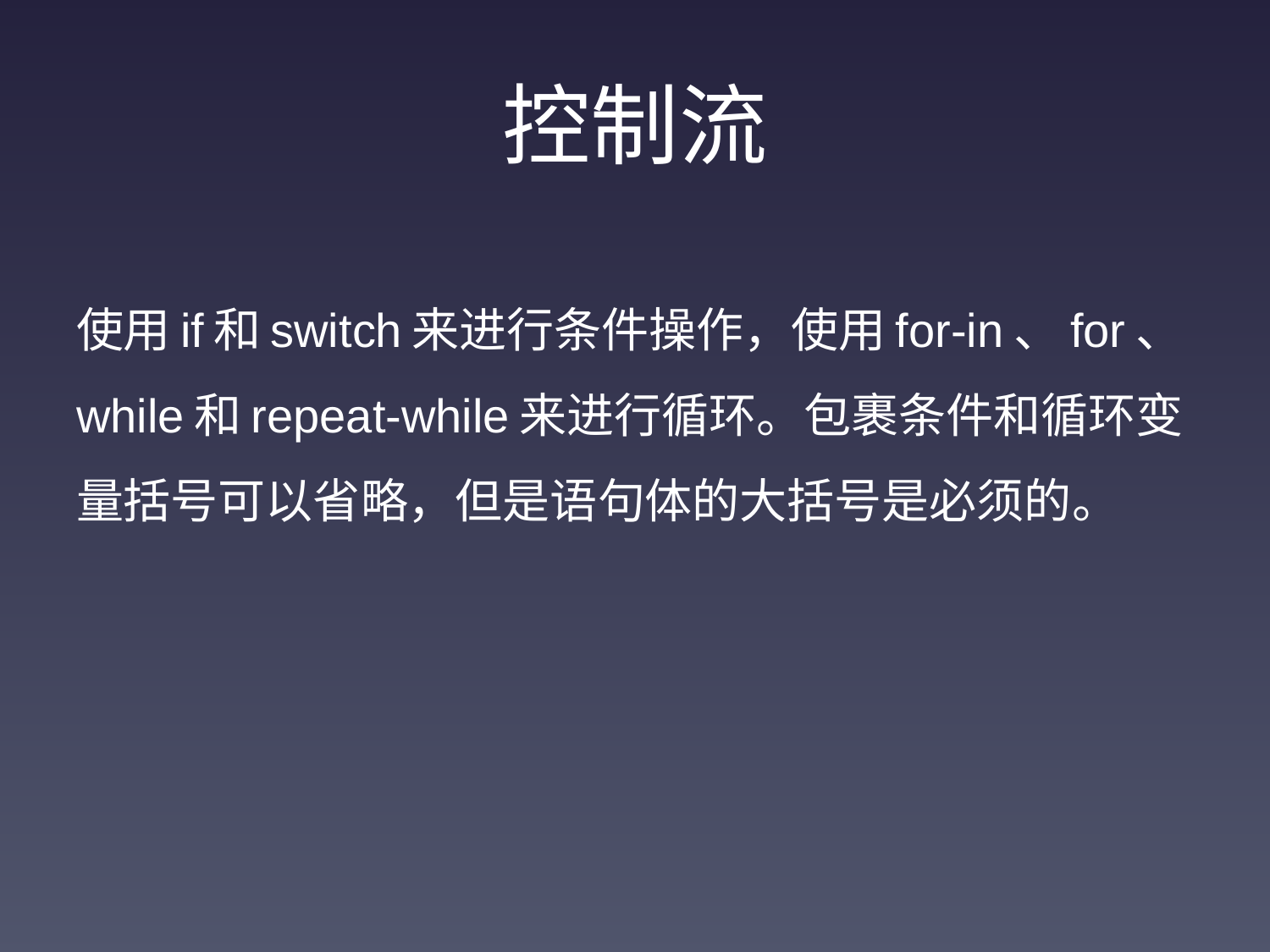

# 控制流
使用if和switch来进行条件操作，使用for-in、for、while和repeat-while来进行循环。包裹条件和循环变量括号可以省略，但是语句体的大括号是必须的。